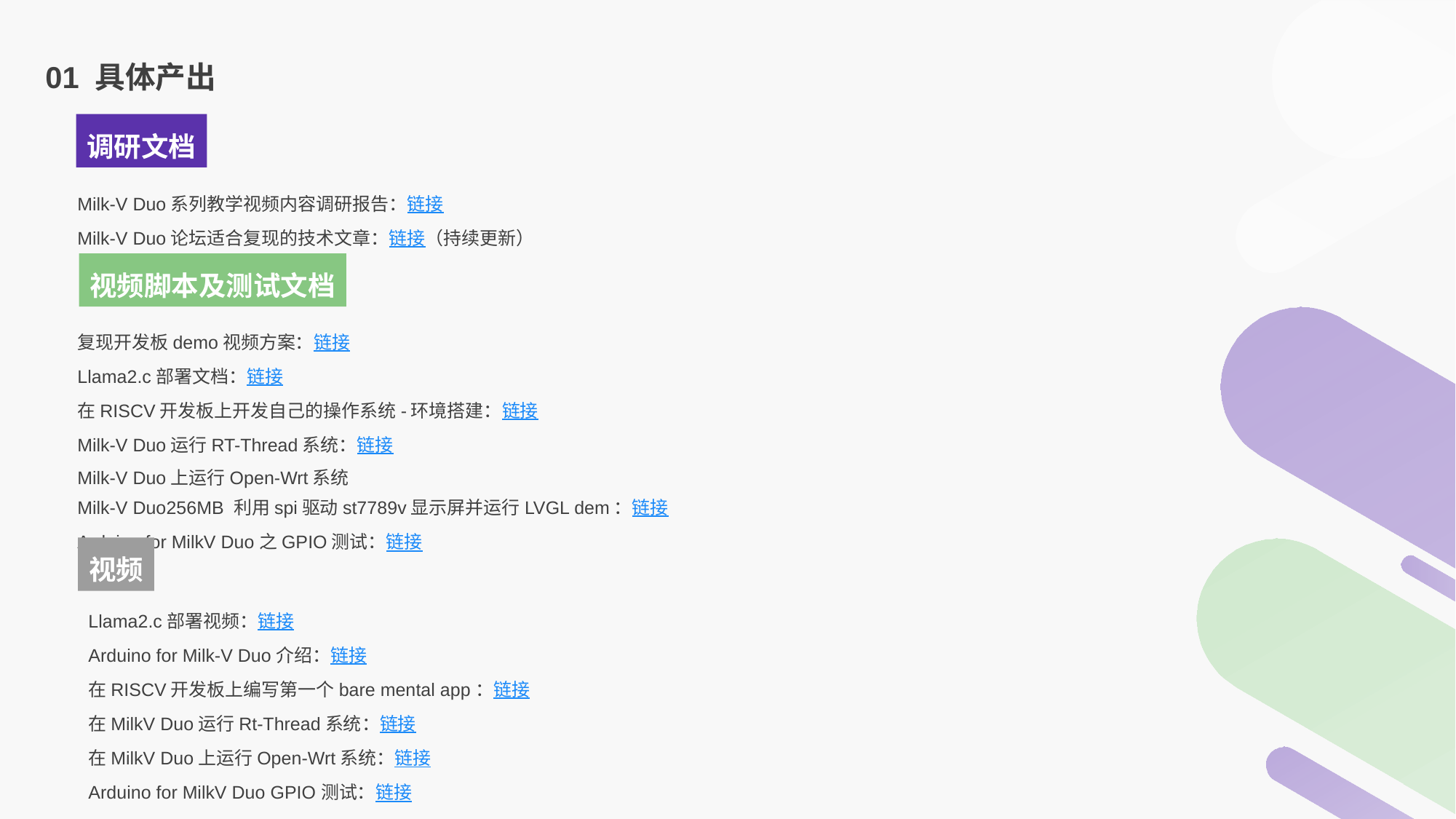

01 具体产出
调研文档
Milk-V Duo系列教学视频内容调研报告：链接
Milk-V Duo论坛适合复现的技术文章：链接（持续更新）
视频脚本及测试文档
复现开发板demo视频方案：链接
Llama2.c部署文档：链接
在RISCV开发板上开发自己的操作系统-环境搭建：链接
Milk-V Duo运行RT-Thread系统：链接
Milk-V Duo上运行Open-Wrt系统
Milk-V Duo256MB 利用spi驱动st7789v显示屏并运行LVGL dem：链接
Arduino for MilkV Duo之GPIO测试：链接

视频
Llama2.c部署视频：链接
Arduino for Milk-V Duo介绍：链接
在RISCV开发板上编写第一个bare mental app：链接
在MilkV Duo运行Rt-Thread系统：链接
在MilkV Duo上运行Open-Wrt系统：链接
Arduino for MilkV Duo GPIO测试：链接